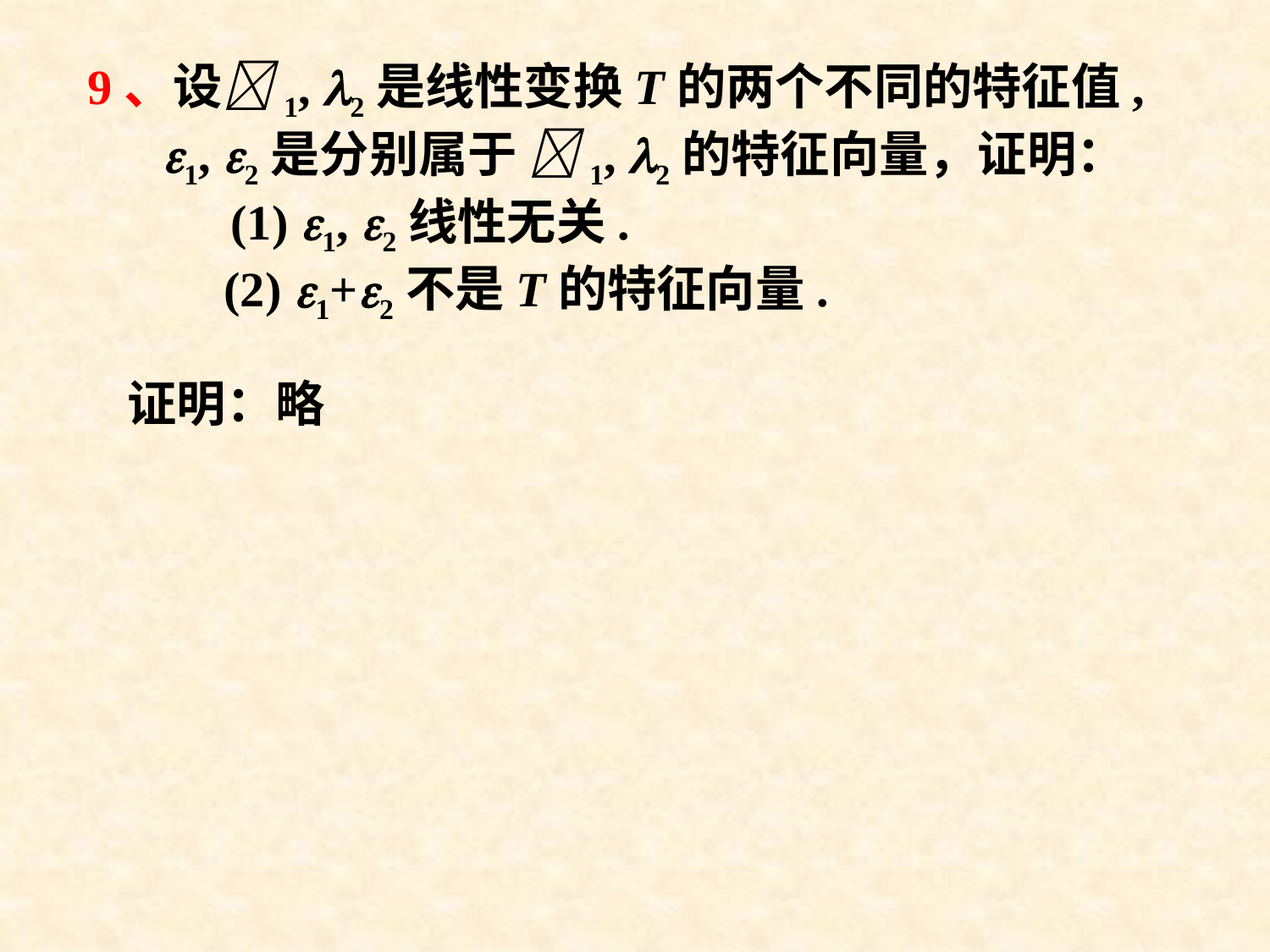

# 9、设λ1, λ2是线性变换T的两个不同的特征值, ε1, ε2是分别属于 λ1, λ2的特征向量，证明： (1) ε1, ε2线性无关. (2) ε1+ε2不是T的特征向量.
证明：略